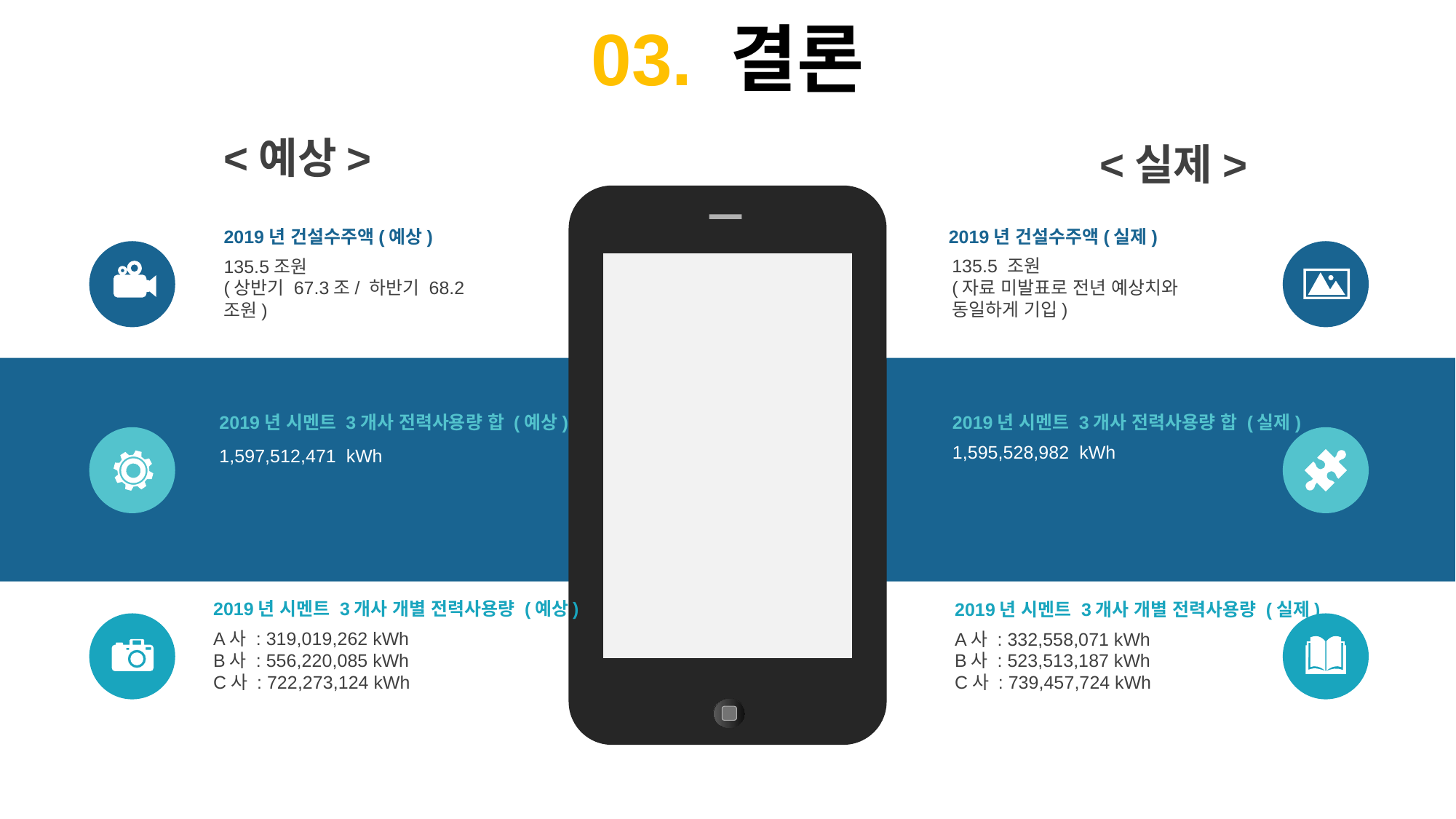

03. 결론
<예상>
<실제>
2019년 건설수주액(예상)
135.5조원
(상반기 67.3조/ 하반기 68.2조원)
2019년 건설수주액(실제)

135.5 조원
(자료 미발표로 전년 예상치와 동일하게 기입)

2019년 시멘트 3개사 전력사용량 합 (예상)
1,597,512,471  kWh
2019년 시멘트 3개사 전력사용량 합 (실제)
1,595,528,982  kWh

2019년 시멘트 3개사 개별 전력사용량 (예상)
A사 : 319,019,262 kWh
B사 : 556,220,085 kWh
C사 : 722,273,124 kWh
2019년 시멘트 3개사 개별 전력사용량 (실제)
A사 : 332,558,071 kWh
B사 : 523,513,187 kWh
C사 : 739,457,724 kWh